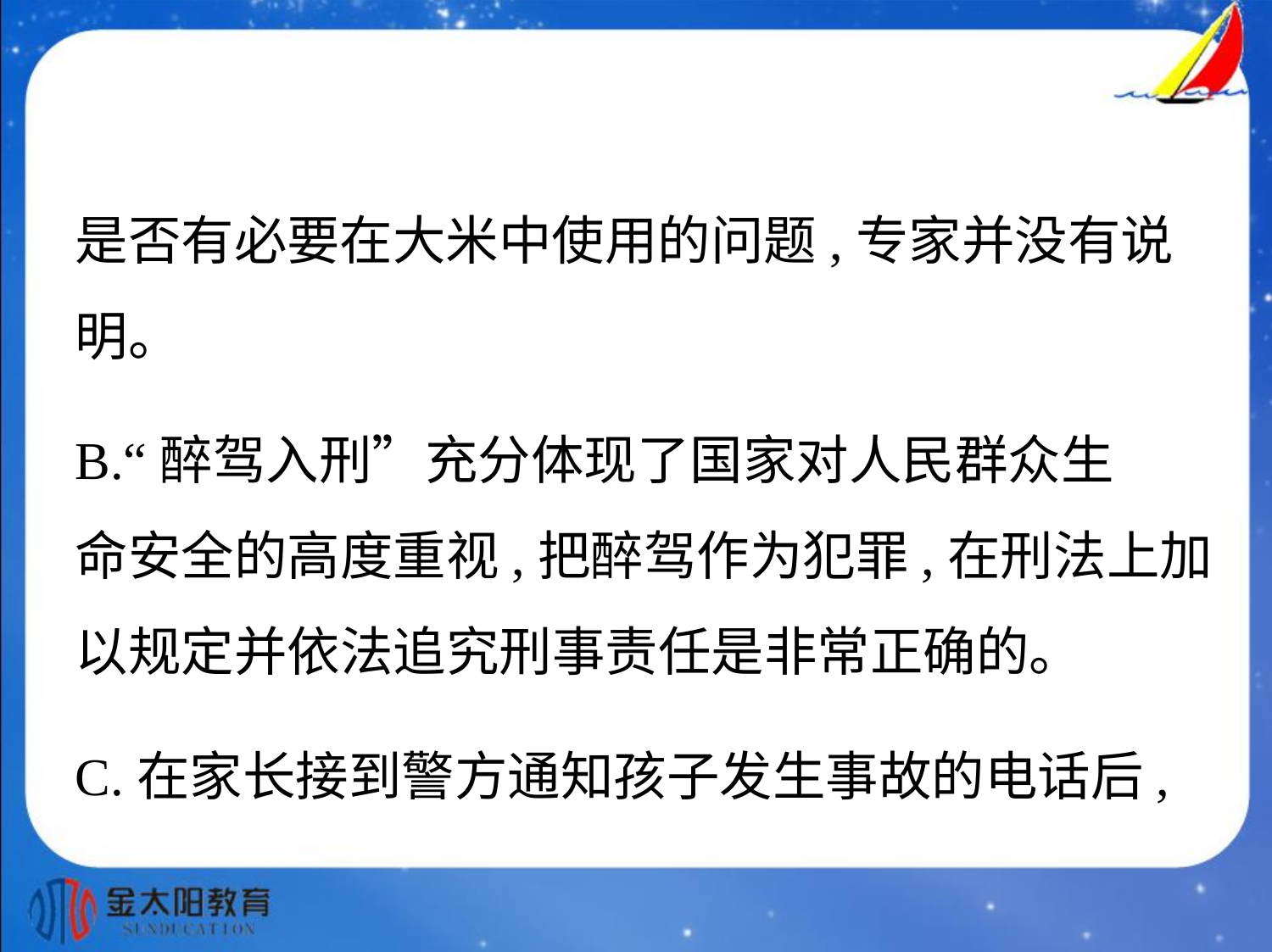

是否有必要在大米中使用的问题,专家并没有说
明。
B.“醉驾入刑”充分体现了国家对人民群众生
命安全的高度重视,把醉驾作为犯罪,在刑法上加
以规定并依法追究刑事责任是非常正确的。
C.在家长接到警方通知孩子发生事故的电话后,